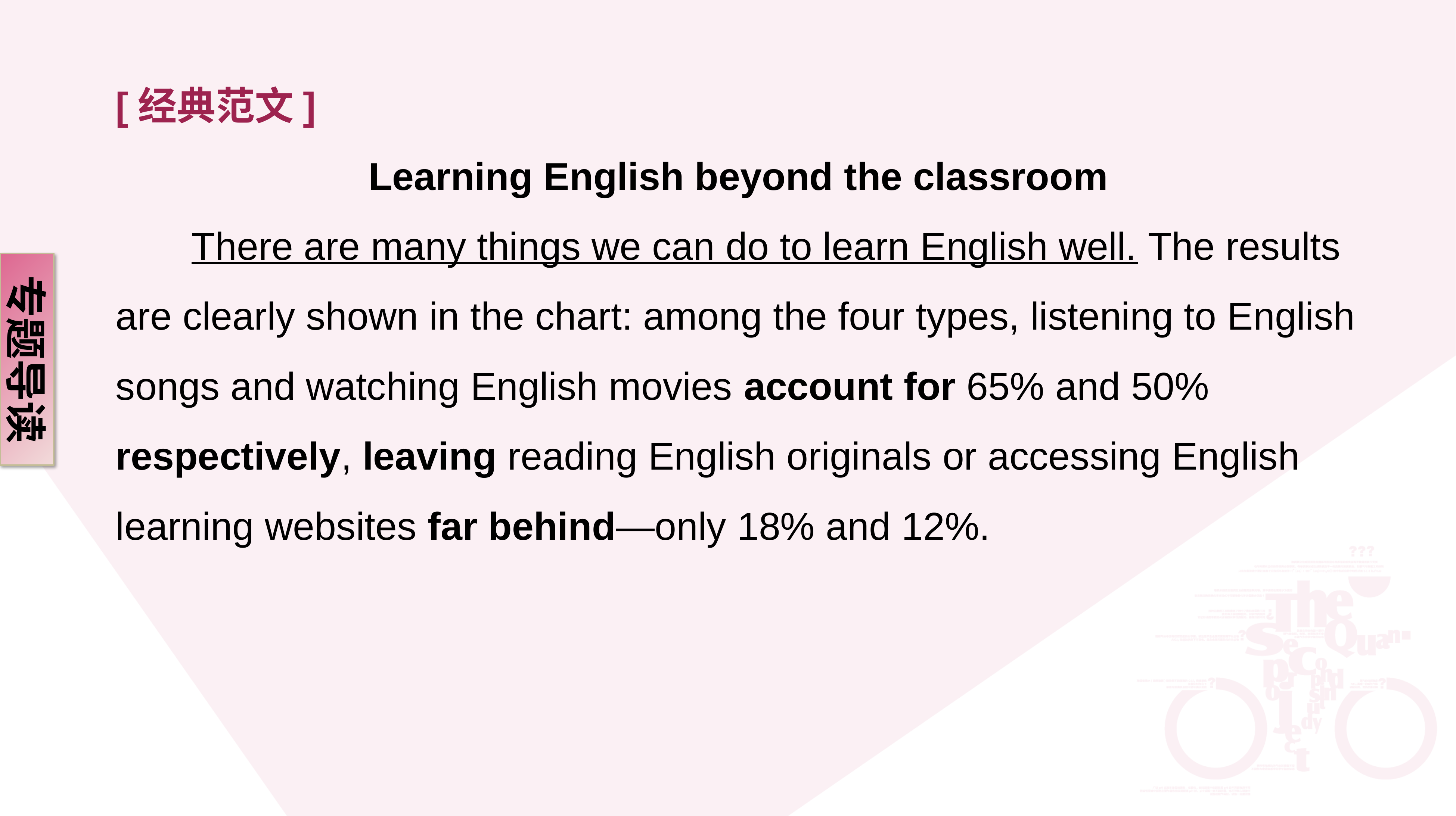

[经典范文]
Learning English beyond the classroom
       There are many things we can do to learn English well. The results are clearly shown in the chart: among the four types, listening to English songs and watching English movies account for 65% and 50% respectively, leaving reading English originals or accessing English learning websites far behind—only 18% and 12%.
专题导读